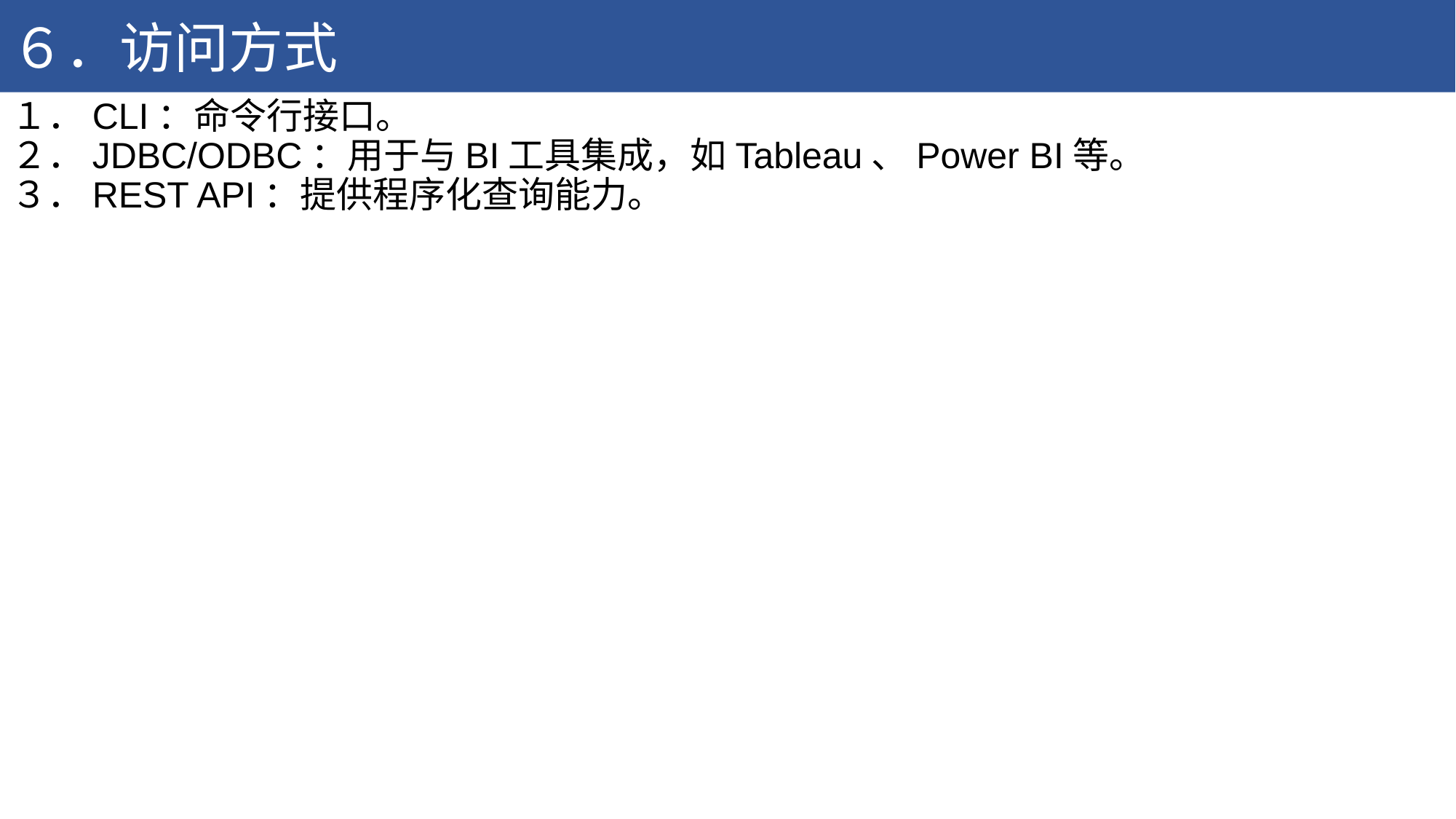

６．访问方式
# １．CLI：命令行接口。 ２．JDBC/ODBC：用于与BI工具集成，如Tableau、Power BI等。 ３．REST API：提供程序化查询能力。